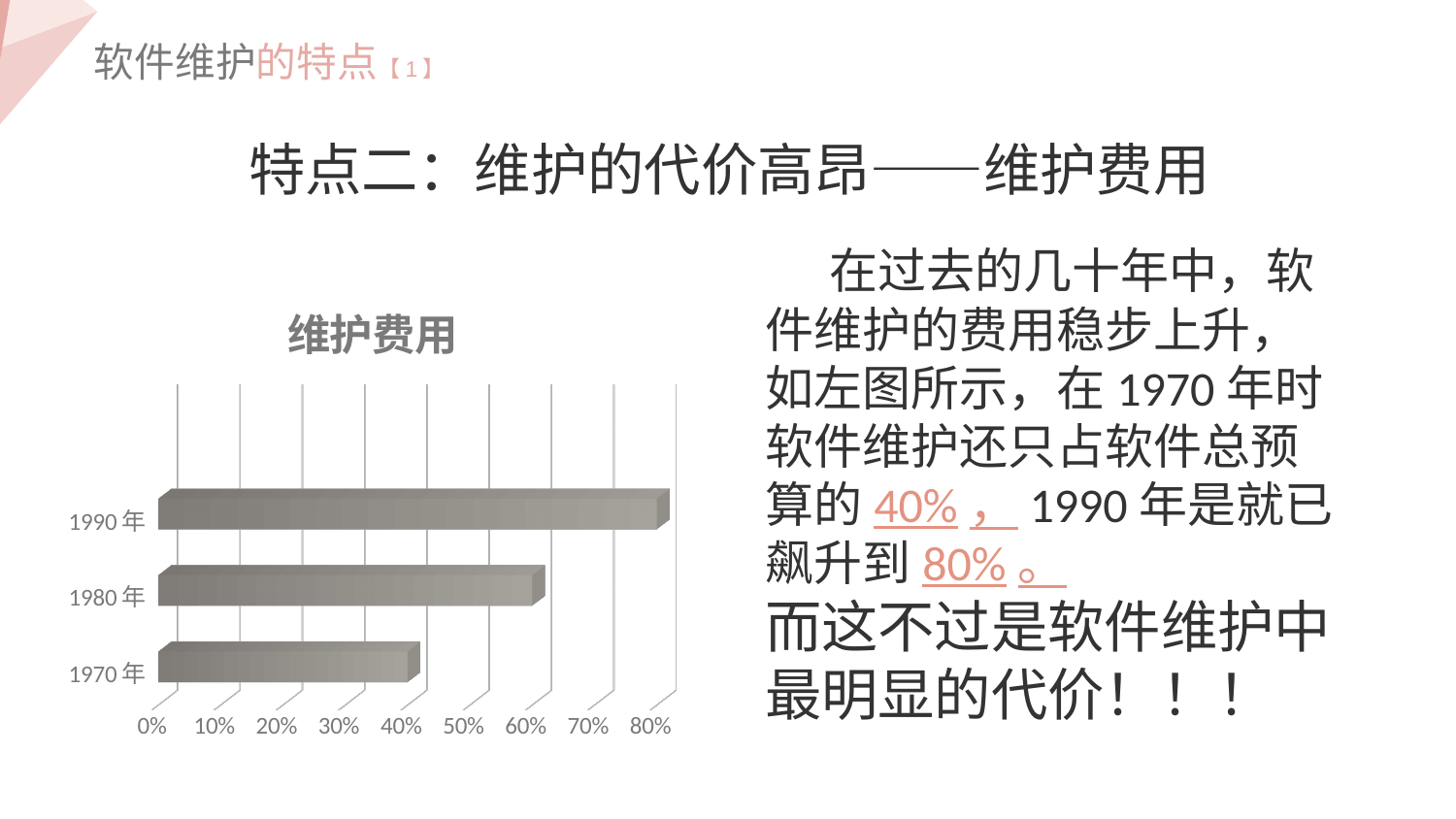

软件维护的特点【1】
特点二：维护的代价高昂——维护费用
    在过去的几十年中，软件维护的费用稳步上升，如左图所示，在1970年时软件维护还只占软件总预算的40%，1990年是就已飙升到80%。
而这不过是软件维护中最明显的代价！！！

[unsupported chart]